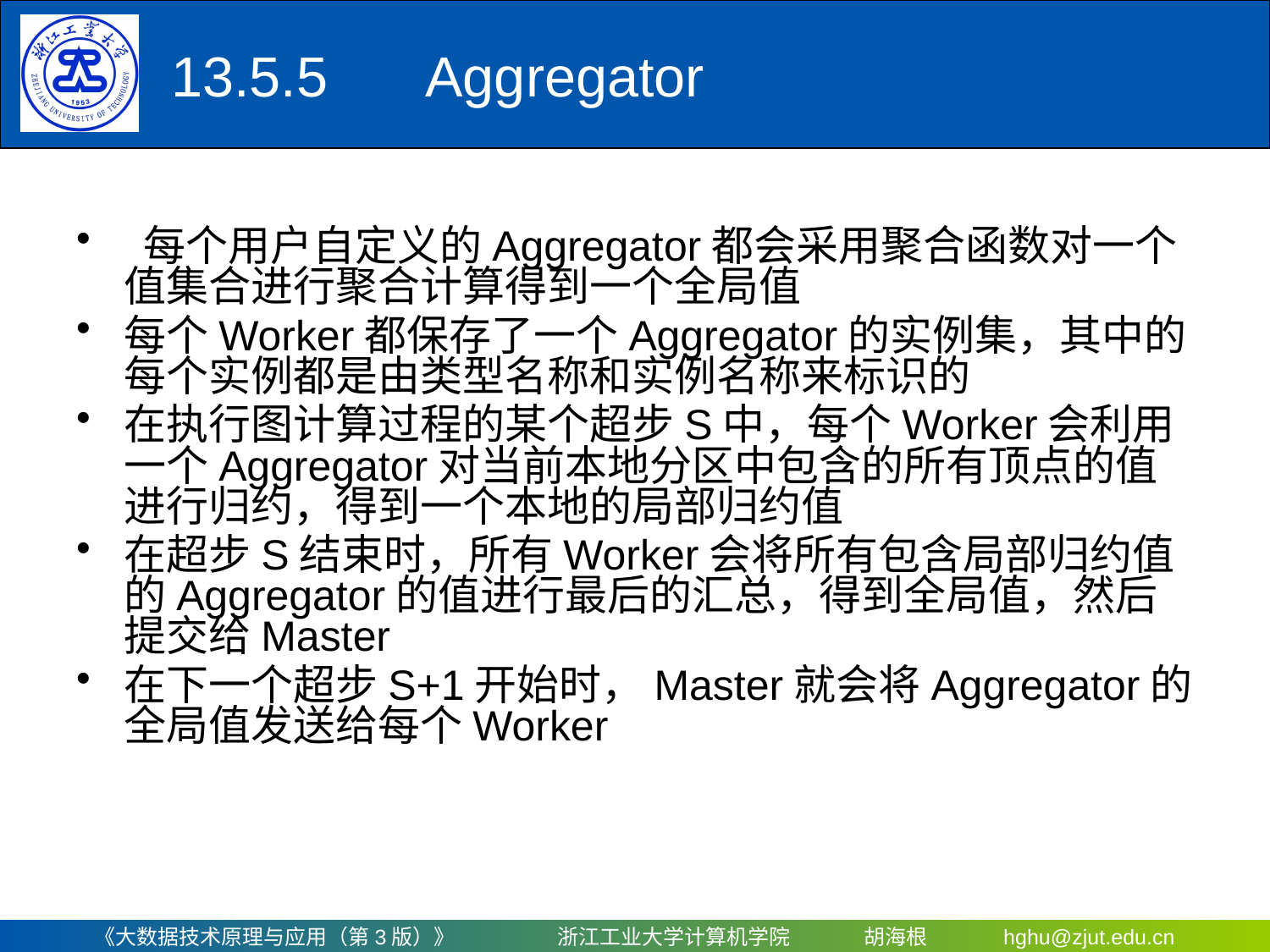

# 13.5.5	Aggregator
 每个用户自定义的Aggregator都会采用聚合函数对一个值集合进行聚合计算得到一个全局值
每个Worker都保存了一个Aggregator的实例集，其中的每个实例都是由类型名称和实例名称来标识的
在执行图计算过程的某个超步S中，每个Worker会利用一个Aggregator对当前本地分区中包含的所有顶点的值进行归约，得到一个本地的局部归约值
在超步S结束时，所有Worker会将所有包含局部归约值的Aggregator的值进行最后的汇总，得到全局值，然后提交给Master
在下一个超步S+1开始时，Master就会将Aggregator的全局值发送给每个Worker